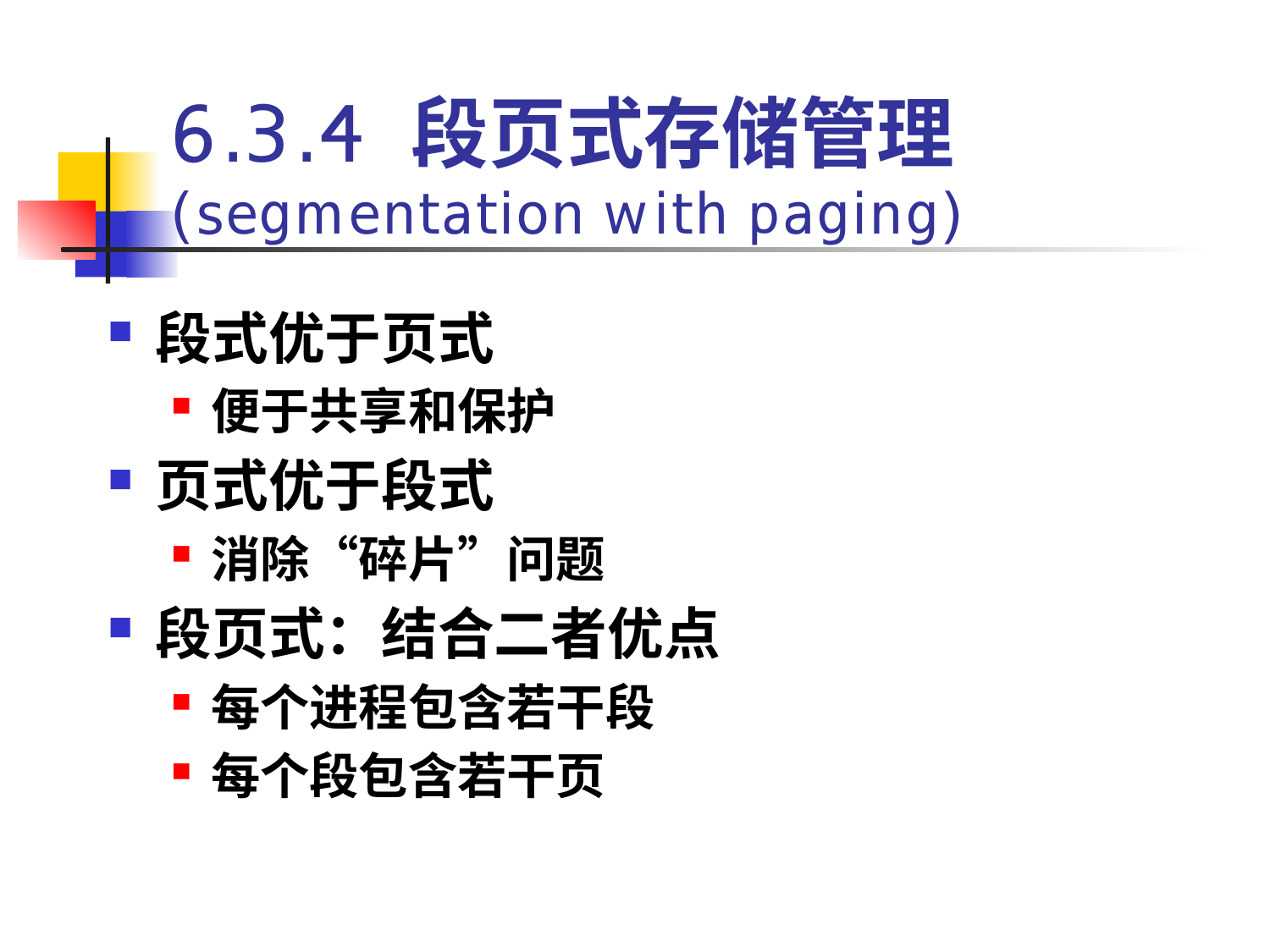

# 6.3.4 段页式存储管理(segmentation with paging)
段式优于页式
便于共享和保护
页式优于段式
消除“碎片”问题
段页式：结合二者优点
每个进程包含若干段
每个段包含若干页